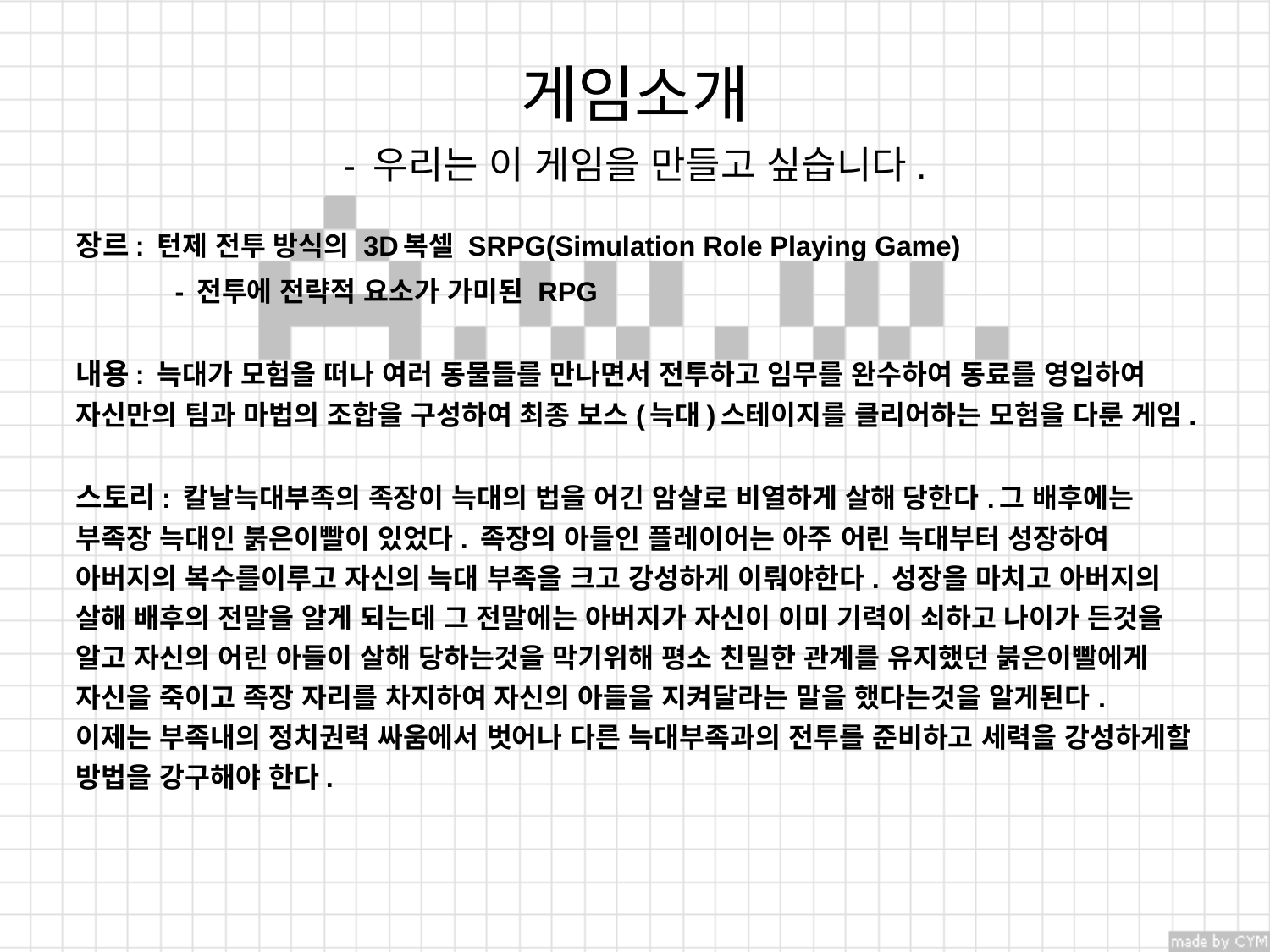

# 게임소개 - 우리는 이 게임을 만들고 싶습니다.
장르: 턴제 전투 방식의 3D복셀 SRPG(Simulation Role Playing Game)
	- 전투에 전략적 요소가 가미된 RPG

내용: 늑대가 모험을 떠나 여러 동물들를 만나면서 전투하고 임무를 완수하여 동료를 영입하여 자신만의 팀과 마법의 조합을 구성하여 최종 보스(늑대)스테이지를 클리어하는 모험을 다룬 게임.

스토리: 칼날늑대부족의 족장이 늑대의 법을 어긴 암살로 비열하게 살해 당한다.그 배후에는 부족장 늑대인 붉은이빨이 있었다. 족장의 아들인 플레이어는 아주 어린 늑대부터 성장하여 아버지의 복수를이루고 자신의 늑대 부족을 크고 강성하게 이뤄야한다. 성장을 마치고 아버지의 살해 배후의 전말을 알게 되는데 그 전말에는 아버지가 자신이 이미 기력이 쇠하고 나이가 든것을 알고 자신의 어린 아들이 살해 당하는것을 막기위해 평소 친밀한 관계를 유지했던 붉은이빨에게 자신을 죽이고 족장 자리를 차지하여 자신의 아들을 지켜달라는 말을 했다는것을 알게된다. 이제는 부족내의 정치권력 싸움에서 벗어나 다른 늑대부족과의 전투를 준비하고 세력을 강성하게할 방법을 강구해야 한다.